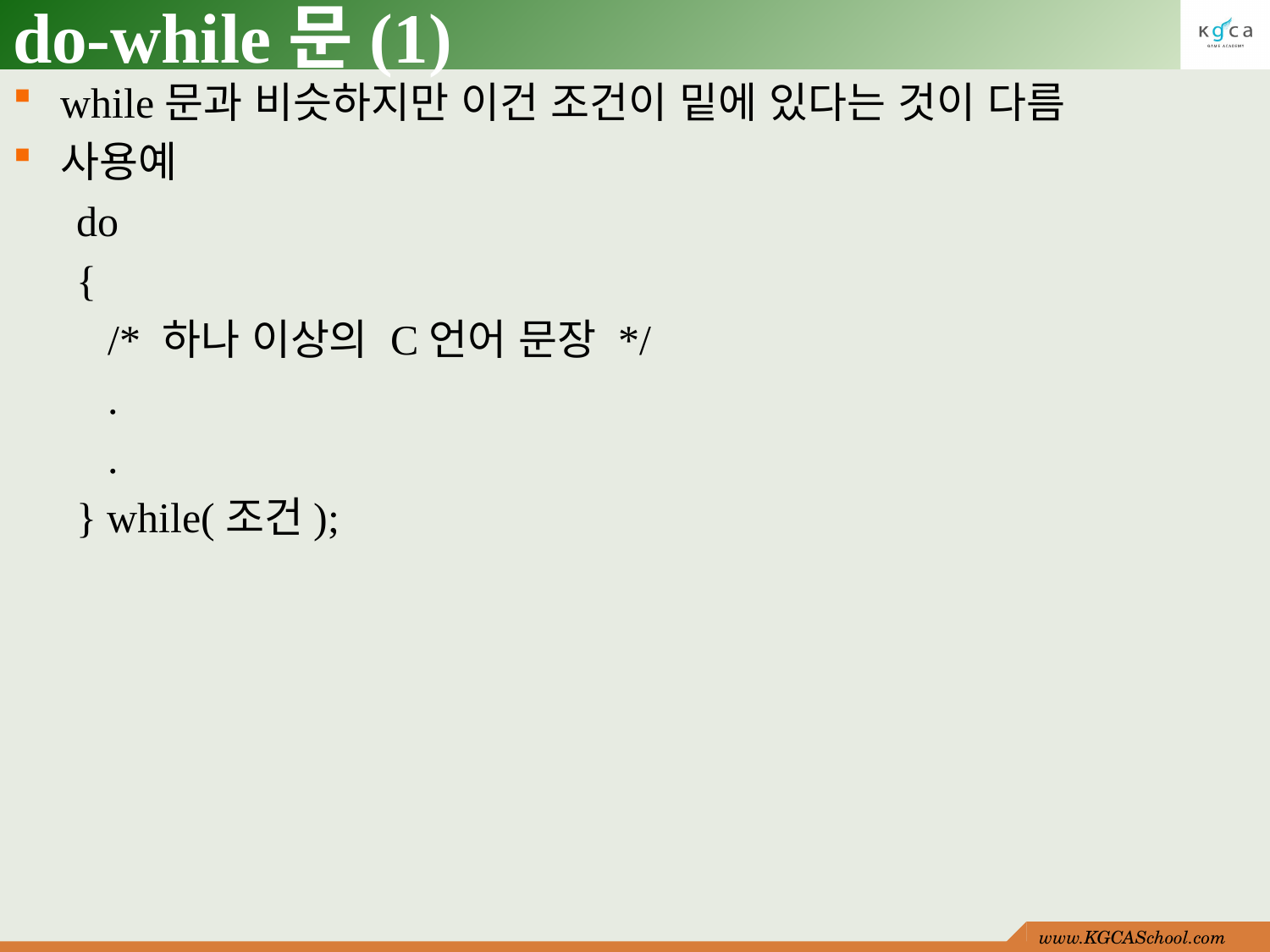

# do-while문(1)
while문과 비슷하지만 이건 조건이 밑에 있다는 것이 다름
사용예
do
{
   /* 하나 이상의 C언어 문장 */
   .
   .
} while(조건);